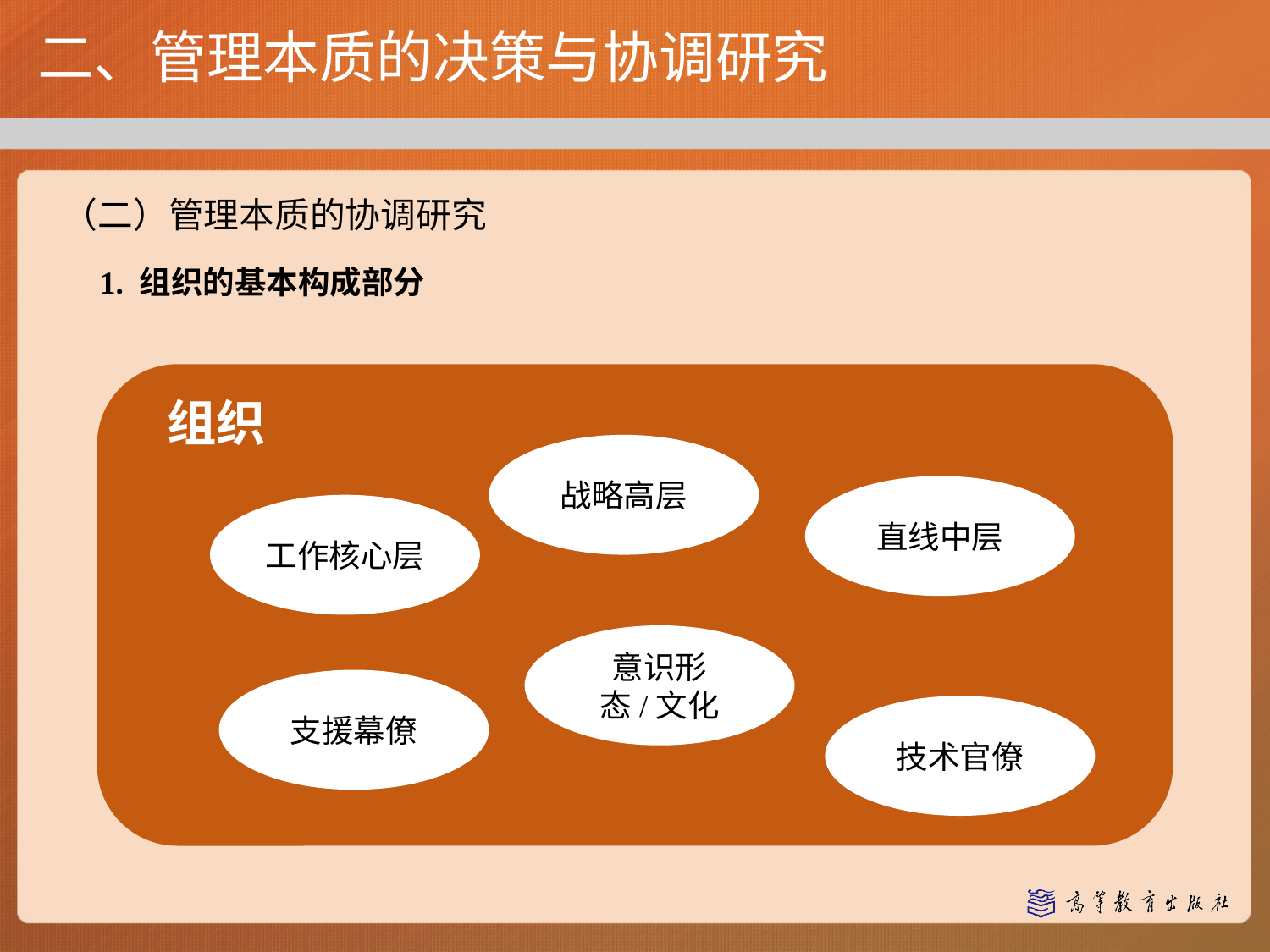

二、管理本质的决策与协调研究
（二）管理本质的协调研究
1. 组织的基本构成部分

组织
战略高层
直线中层
工作核心层
意识形态/文化
支援幕僚
技术官僚